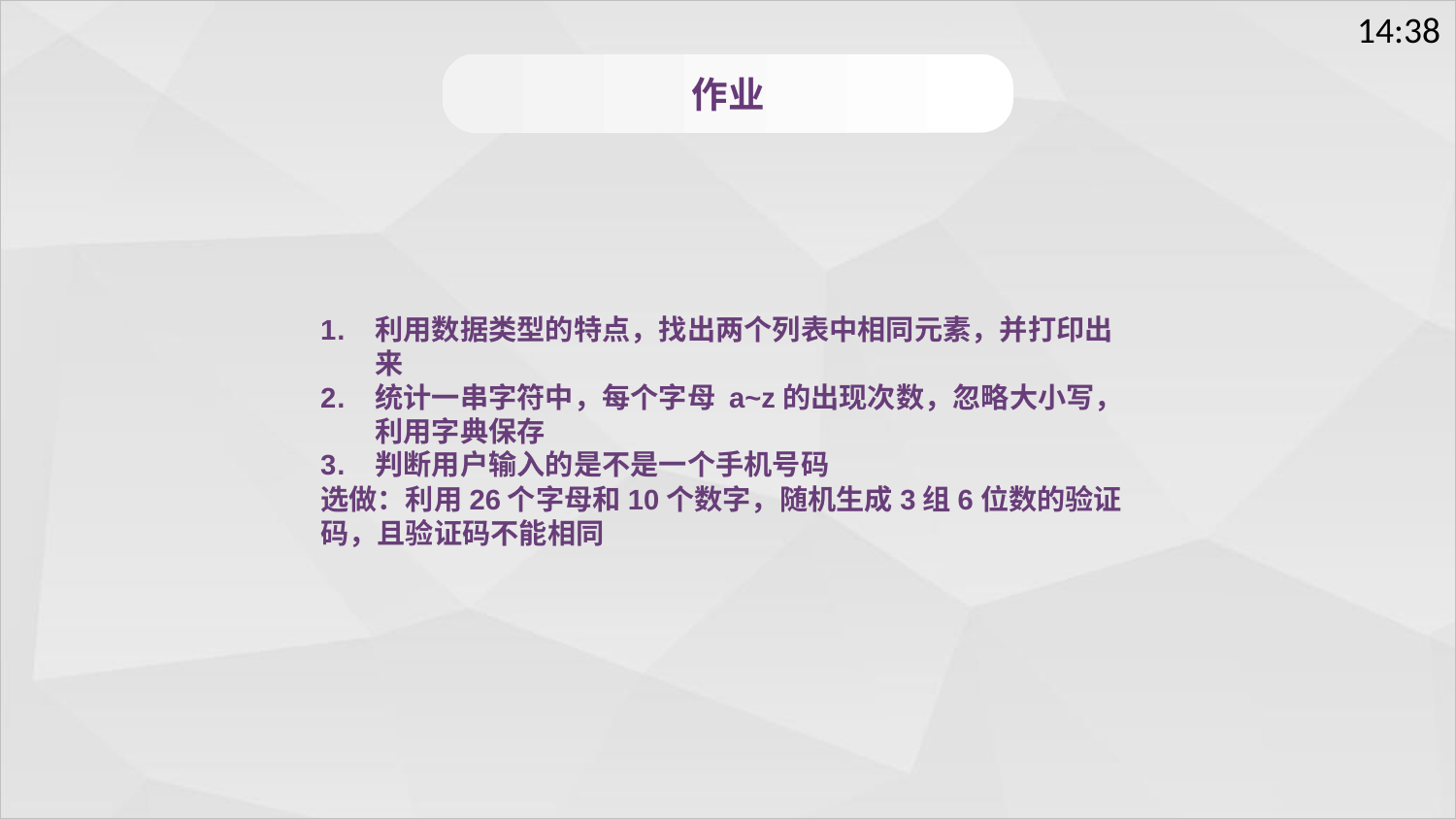

作业
利用数据类型的特点，找出两个列表中相同元素，并打印出来
统计一串字符中，每个字母 a~z的出现次数，忽略大小写，利用字典保存
判断用户输入的是不是一个手机号码
选做：利用26个字母和10个数字，随机生成3组6位数的验证码，且验证码不能相同